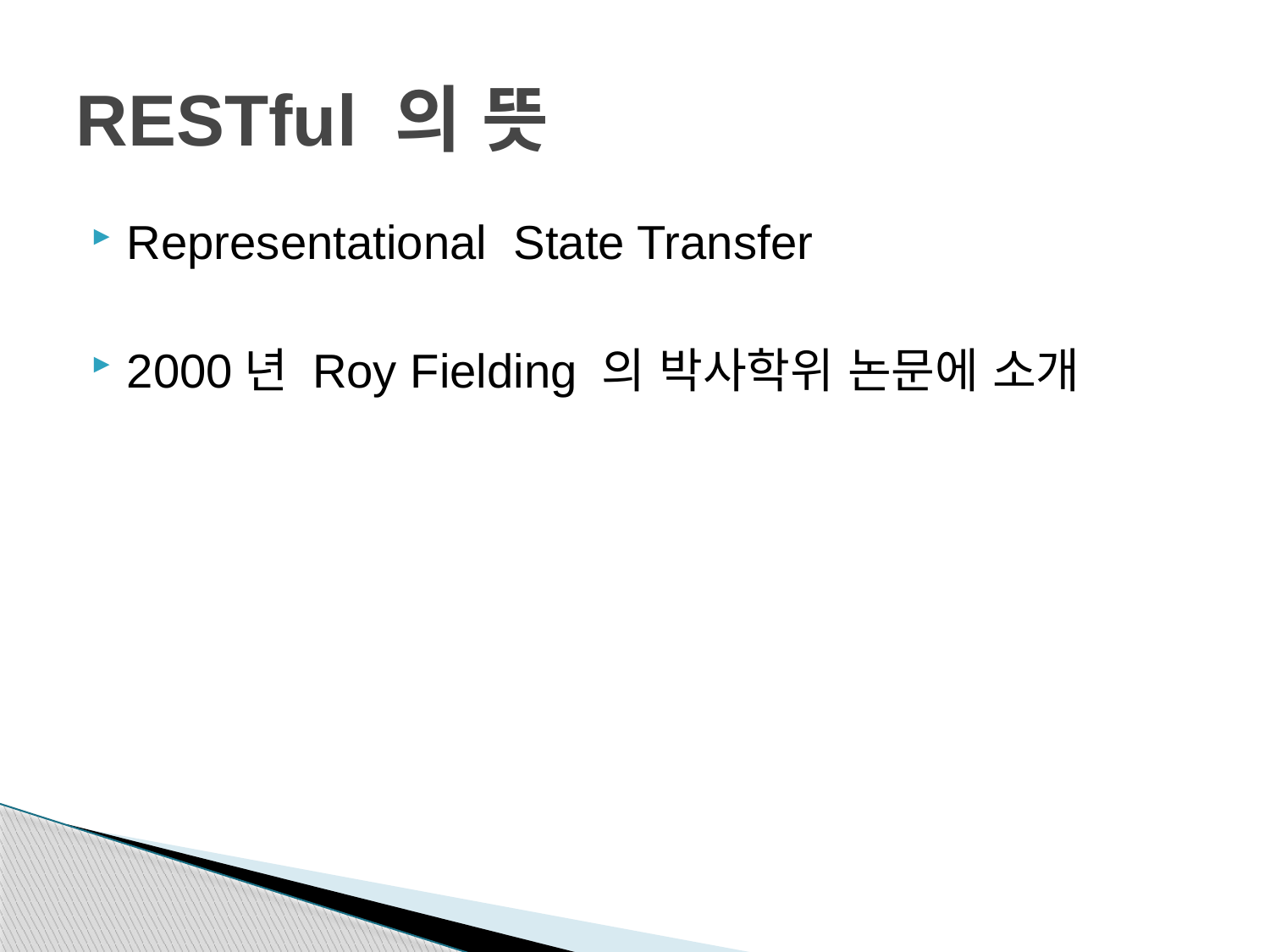

# RESTful 의 뜻
Representational  State Transfer

2000년 Roy Fielding 의 박사학위 논문에 소개